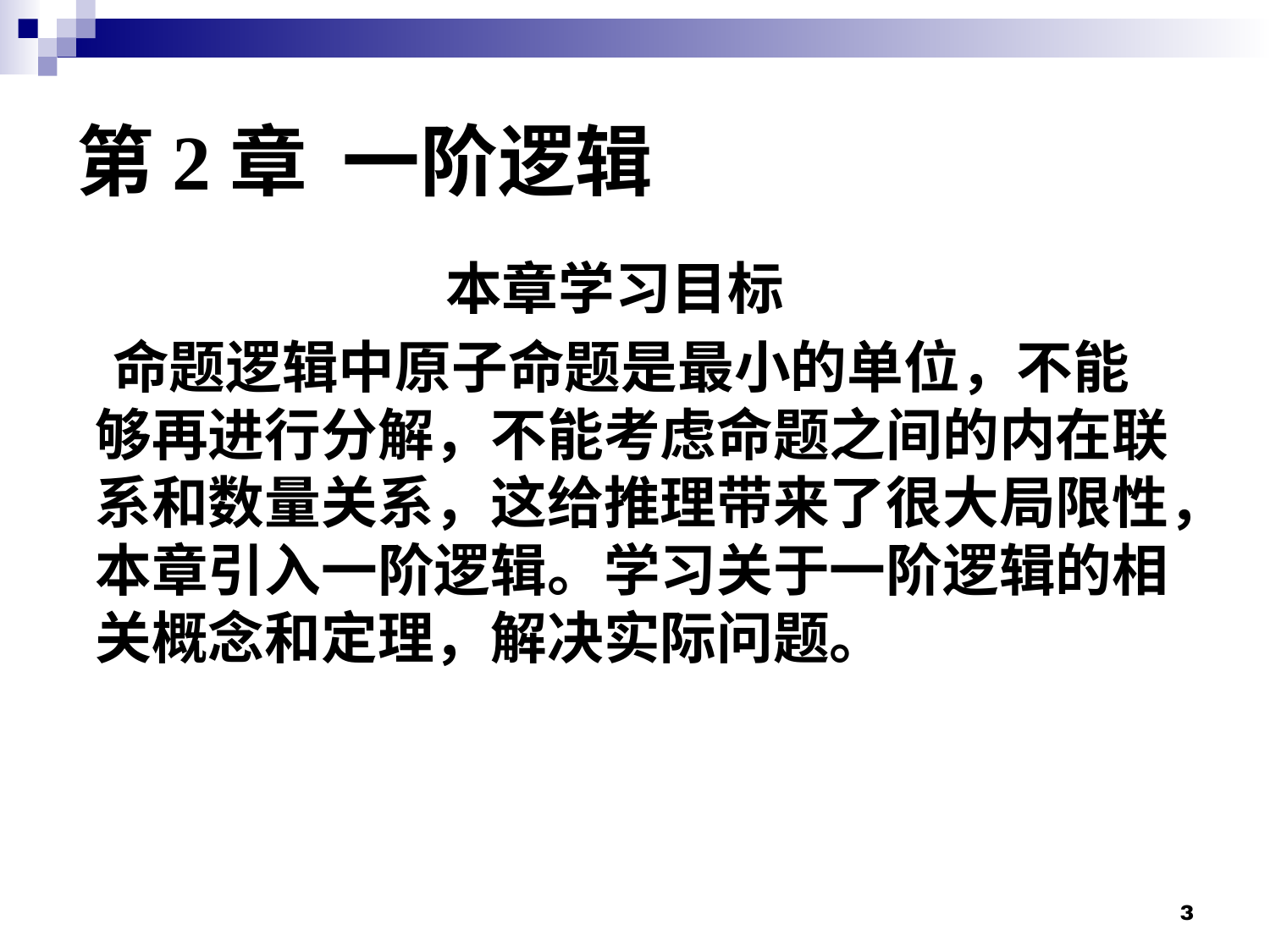

第2章  一阶逻辑
本章学习目标
    命题逻辑中原子命题是最小的单位，不能够再进行分解，不能考虑命题之间的内在联系和数量关系，这给推理带来了很大局限性，本章引入一阶逻辑。学习关于一阶逻辑的相关概念和定理，解决实际问题。
3